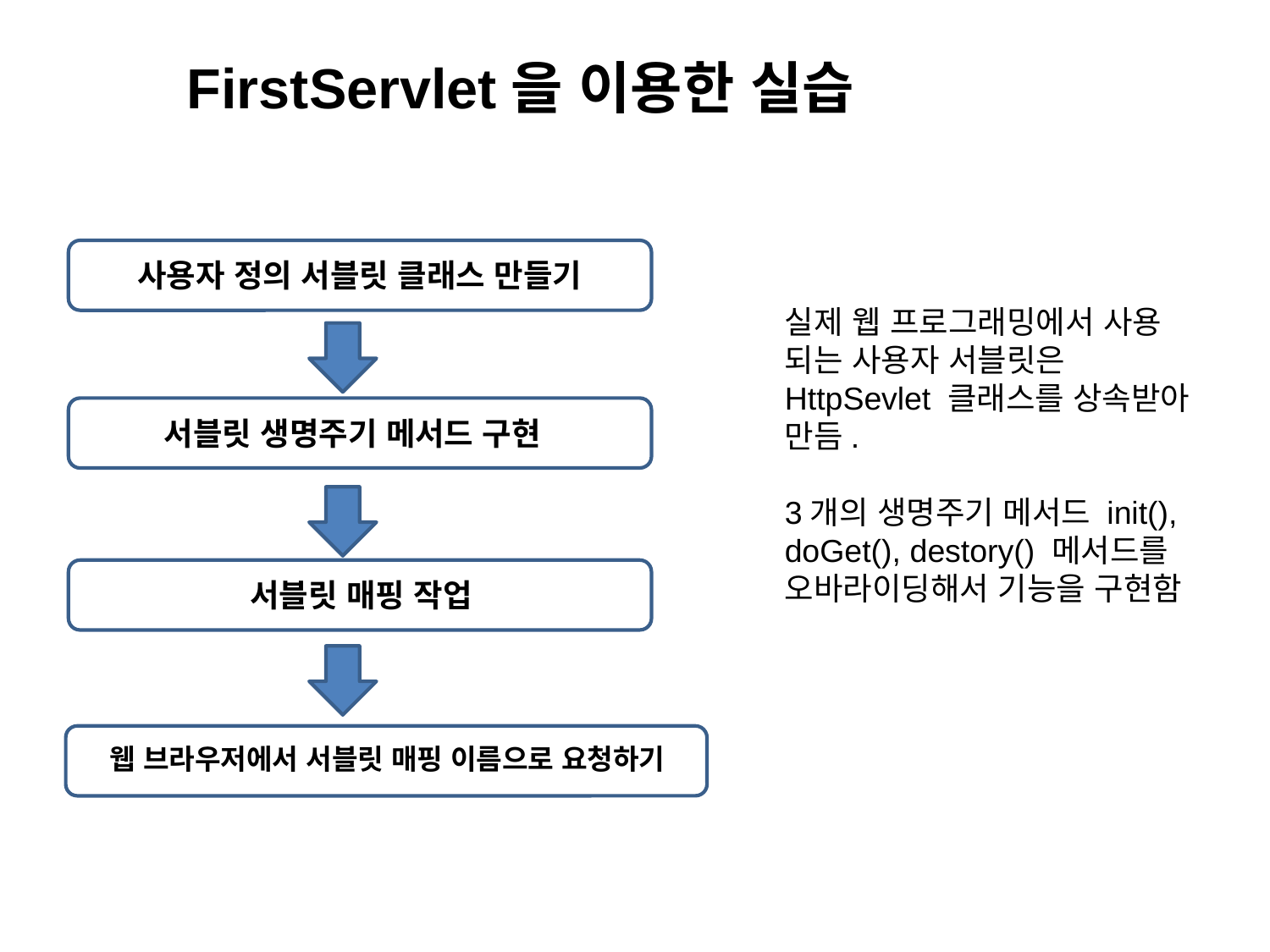

FirstServlet을 이용한 실습

사용자 정의 서블릿 클래스 만들기
실제 웹 프로그래밍에서 사용
되는 사용자 서블릿은
HttpSevlet 클래스를 상속받아
만듬.

3개의 생명주기 메서드 init(),
doGet(), destory() 메서드를
오바라이딩해서 기능을 구현함

서블릿 생명주기 메서드 구현

서블릿 매핑 작업

웹 브라우저에서 서블릿 매핑 이름으로 요청하기